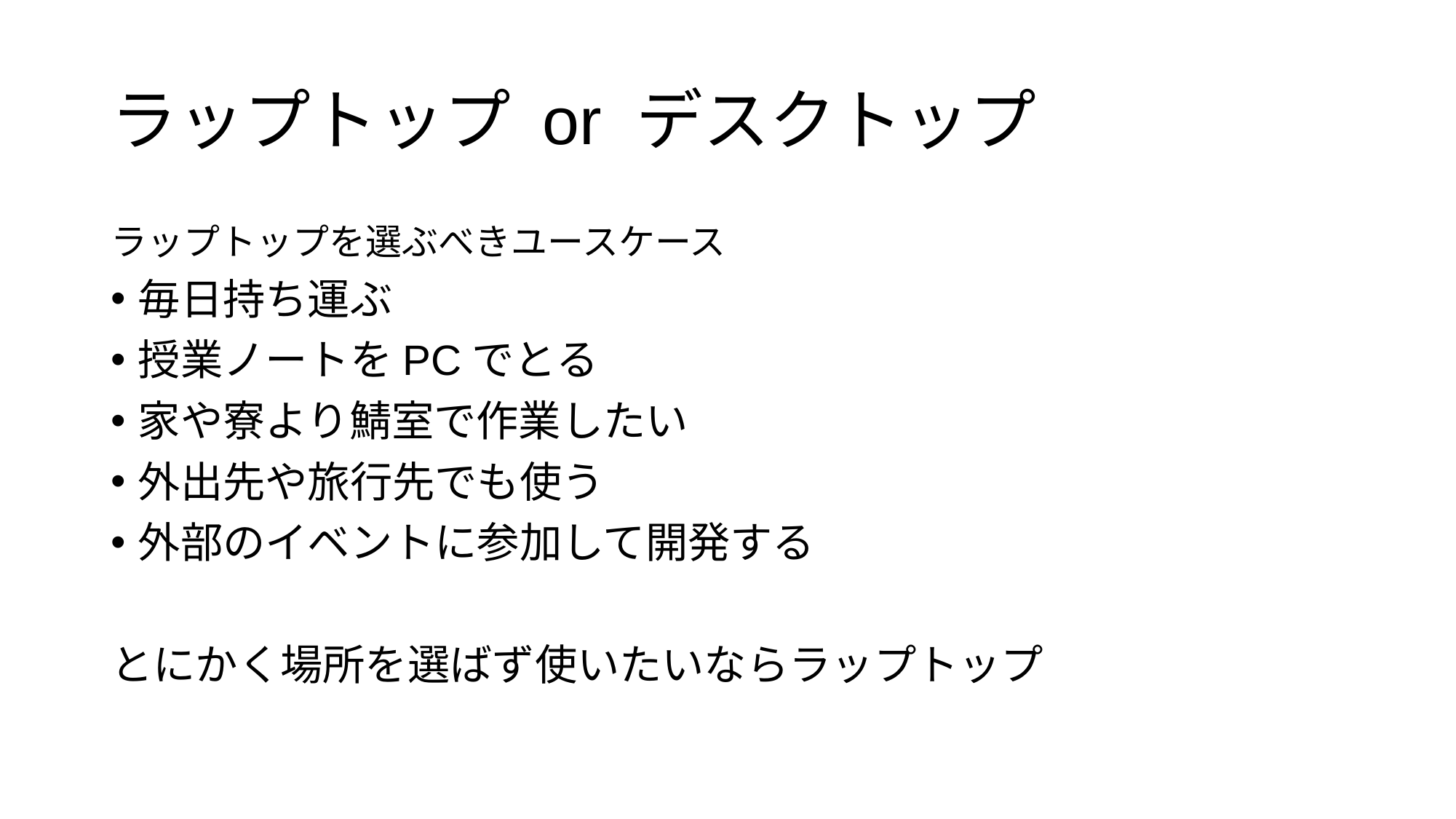

# ラップトップ or デスクトップ
ラップトップを選ぶべきユースケース
毎日持ち運ぶ
授業ノートをPCでとる
家や寮より鯖室で作業したい
外出先や旅行先でも使う
外部のイベントに参加して開発する

とにかく場所を選ばず使いたいならラップトップ